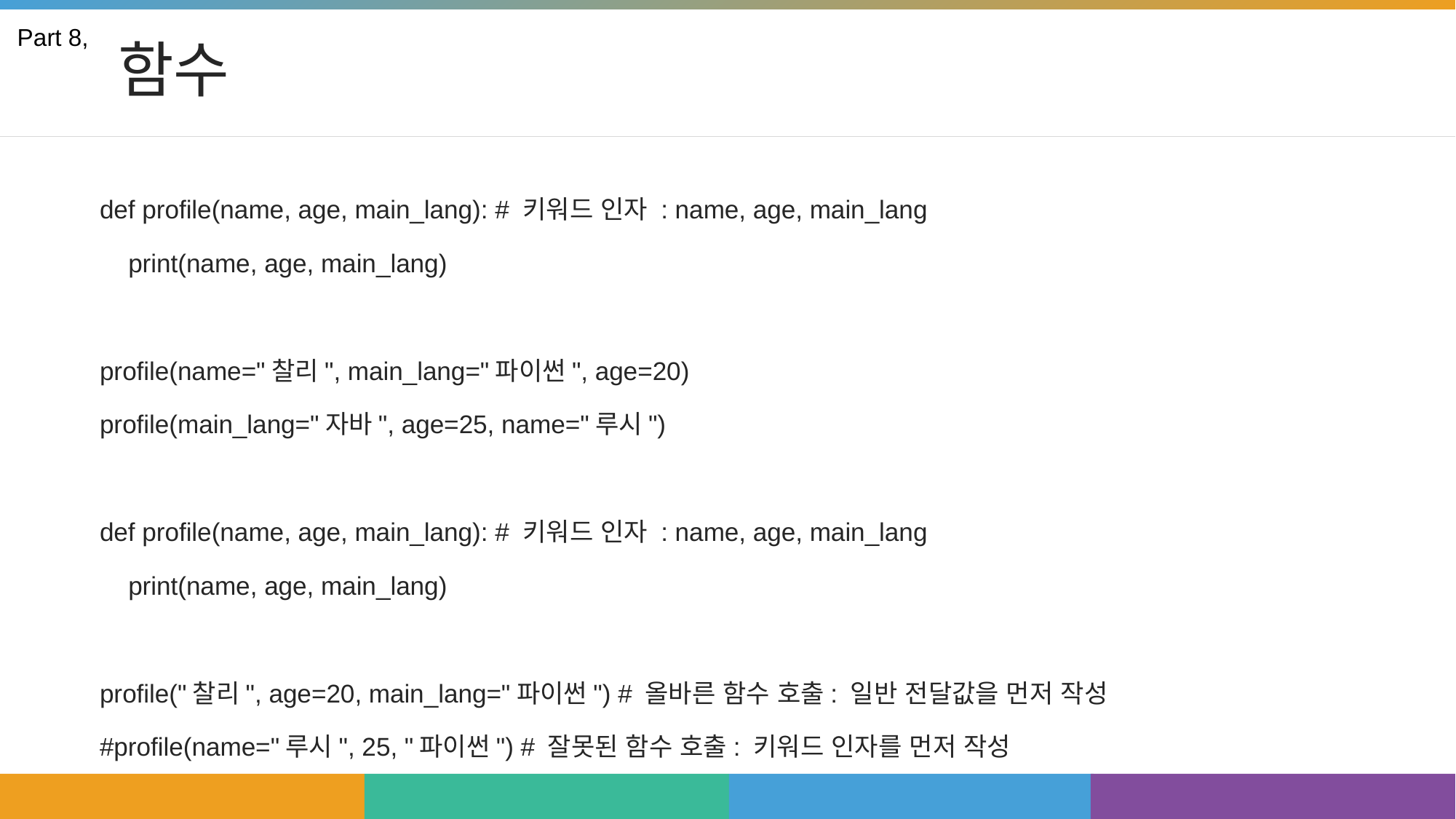

# 함수
Part 8,
def profile(name, age, main_lang): # 키워드 인자 : name, age, main_lang
    print(name, age, main_lang)

profile(name="찰리", main_lang="파이썬", age=20)
profile(main_lang="자바", age=25, name="루시")

def profile(name, age, main_lang): # 키워드 인자 : name, age, main_lang
    print(name, age, main_lang)

profile("찰리", age=20, main_lang="파이썬") # 올바른 함수 호출: 일반 전달값을 먼저 작성
#profile(name="루시", 25, "파이썬") # 잘못된 함수 호출: 키워드 인자를 먼저 작성